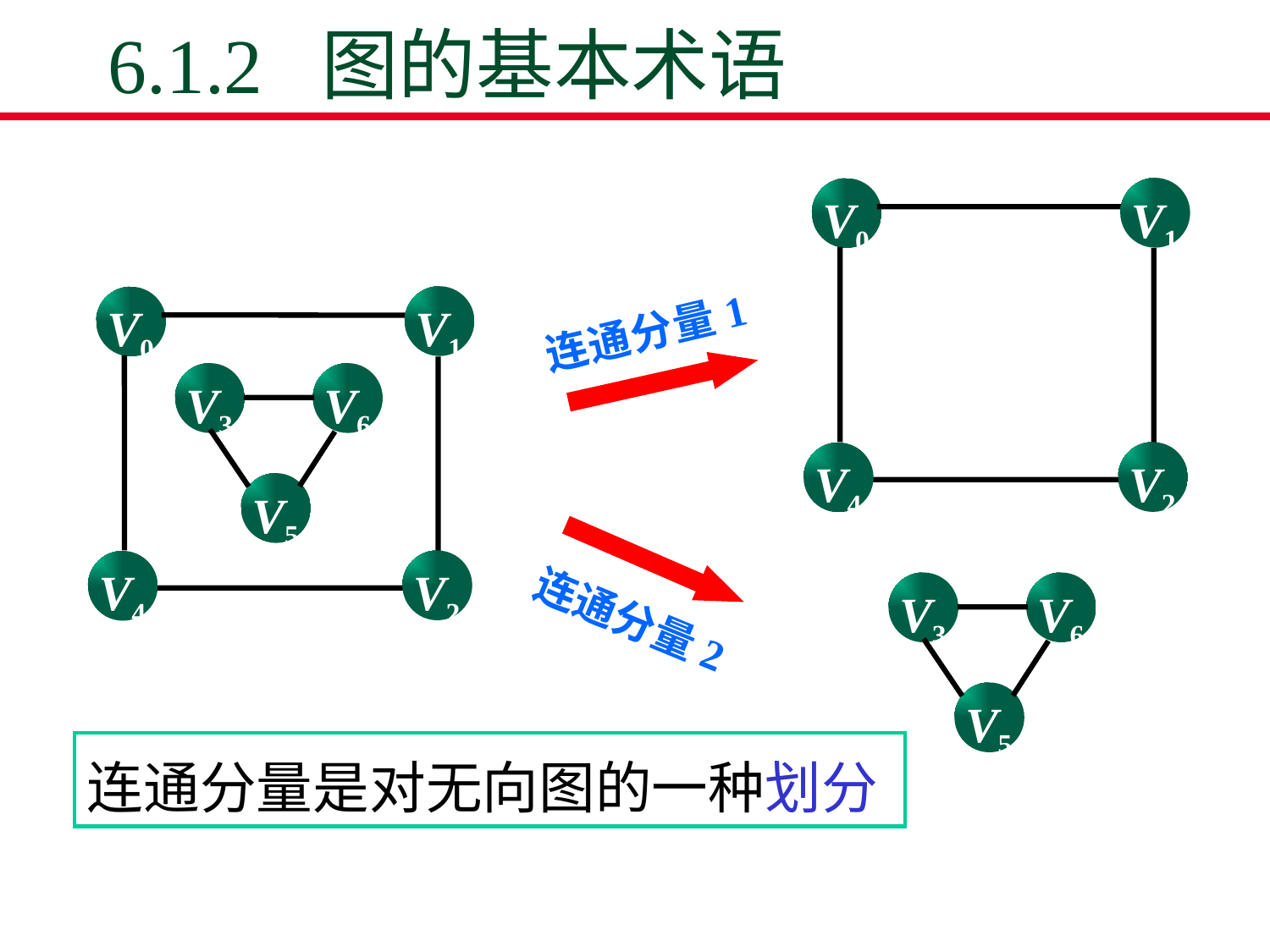

# 6.1.2  图的基本术语
V1
V0

V2
V4

V1
V0
连通分量1

V3
V6

V5

V2
V4

连通分量2

V3
V6

V5

连通分量是对无向图的一种划分